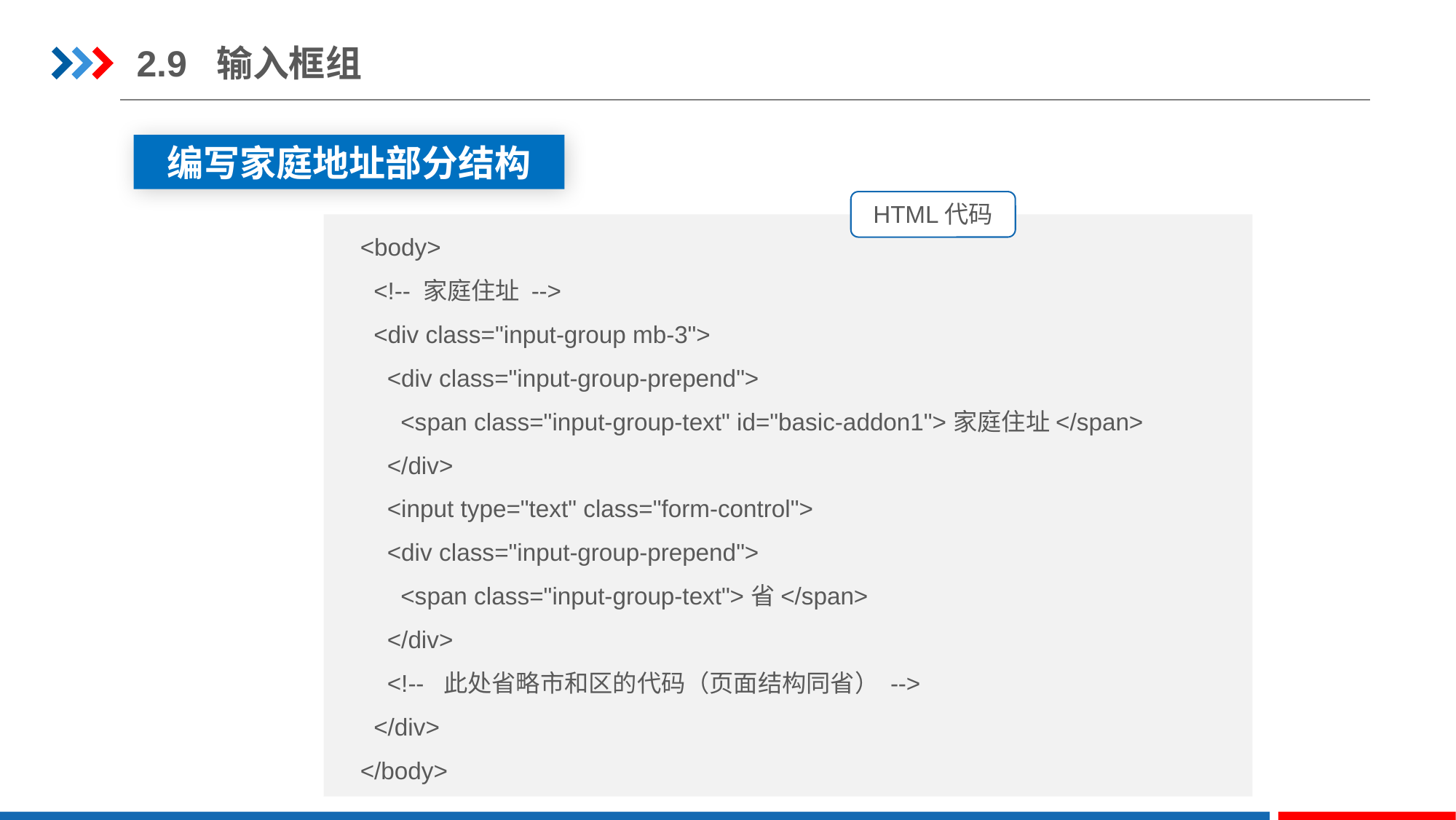

2.9  输入框组
编写家庭地址部分结构
HTML代码
<body>
  <!-- 家庭住址 -->
  <div class="input-group mb-3">
    <div class="input-group-prepend">
      <span class="input-group-text" id="basic-addon1">家庭住址</span>
    </div>
    <input type="text" class="form-control">
    <div class="input-group-prepend">
      <span class="input-group-text">省</span>
    </div>
    <!--  此处省略市和区的代码（页面结构同省） -->
  </div>
</body>